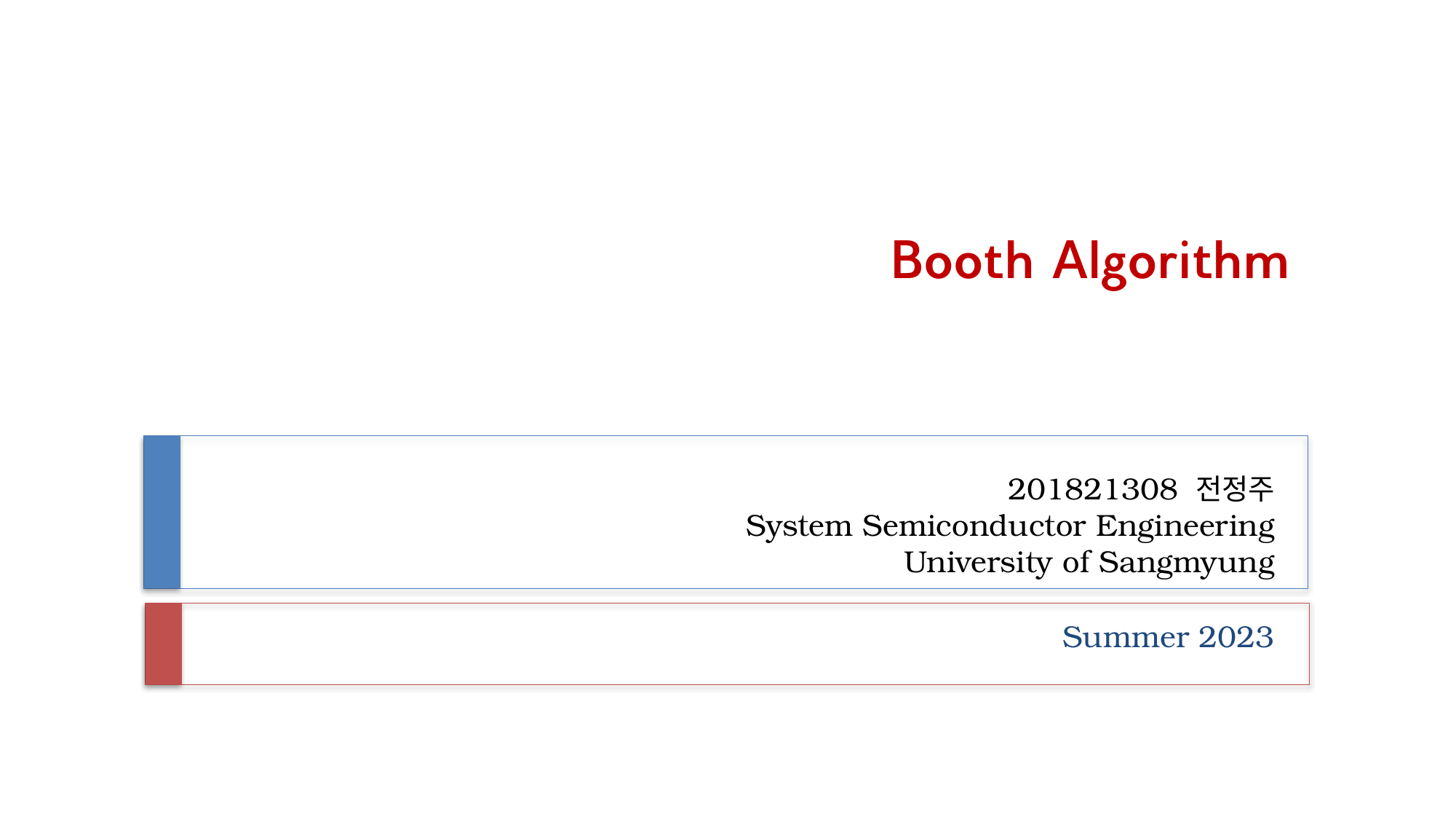

Booth Algorithm
# 201821308 전정주 System Semiconductor Engineering University of Sangmyung
Summer 2023